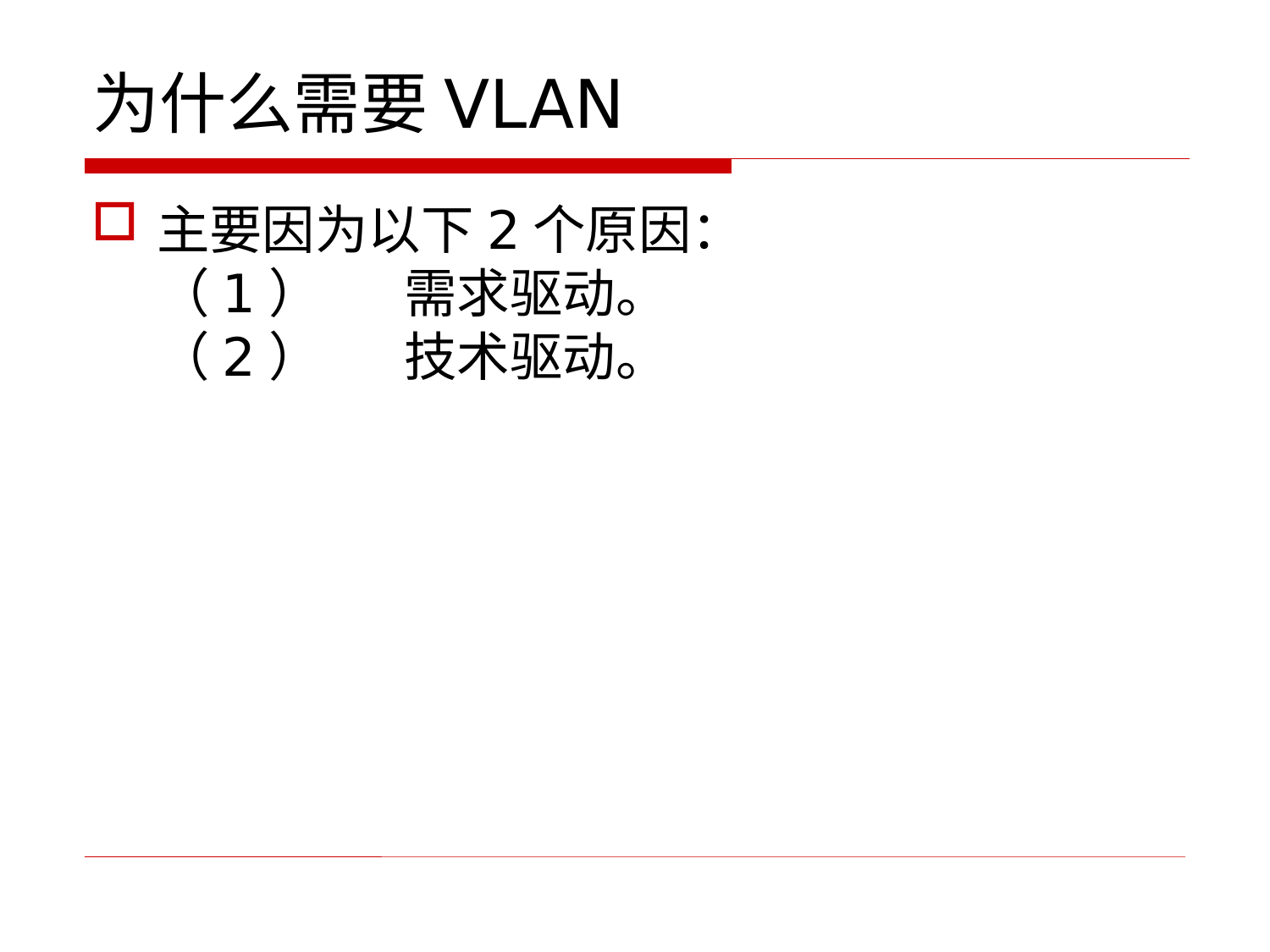

# 为什么需要VLAN
主要因为以下2个原因：
（1）       需求驱动。
（2）       技术驱动。